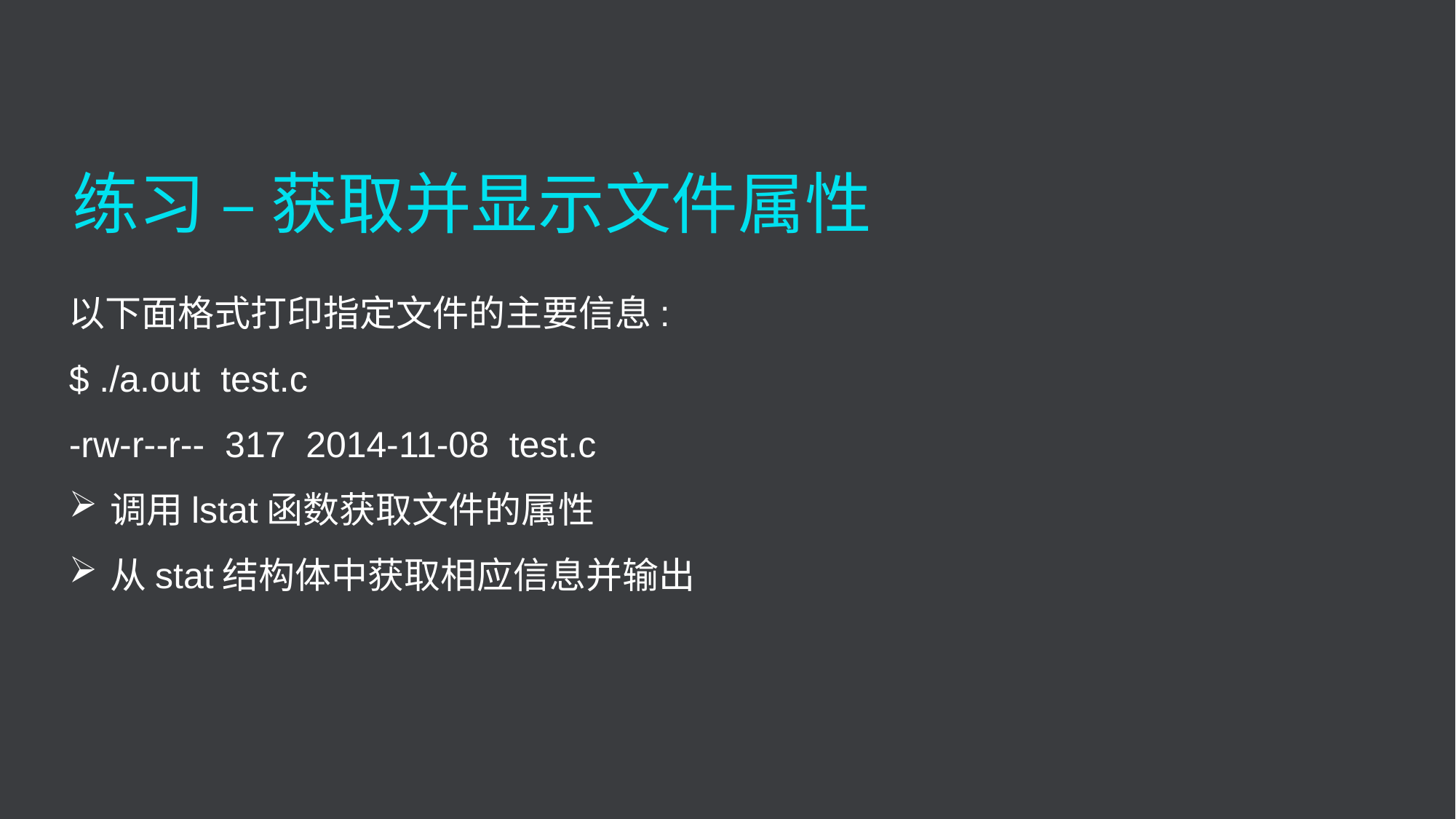

练习 – 获取并显示文件属性
以下面格式打印指定文件的主要信息:
$ ./a.out  test.c
-rw-r--r--  317  2014-11-08  test.c
调用lstat函数获取文件的属性
从stat结构体中获取相应信息并输出